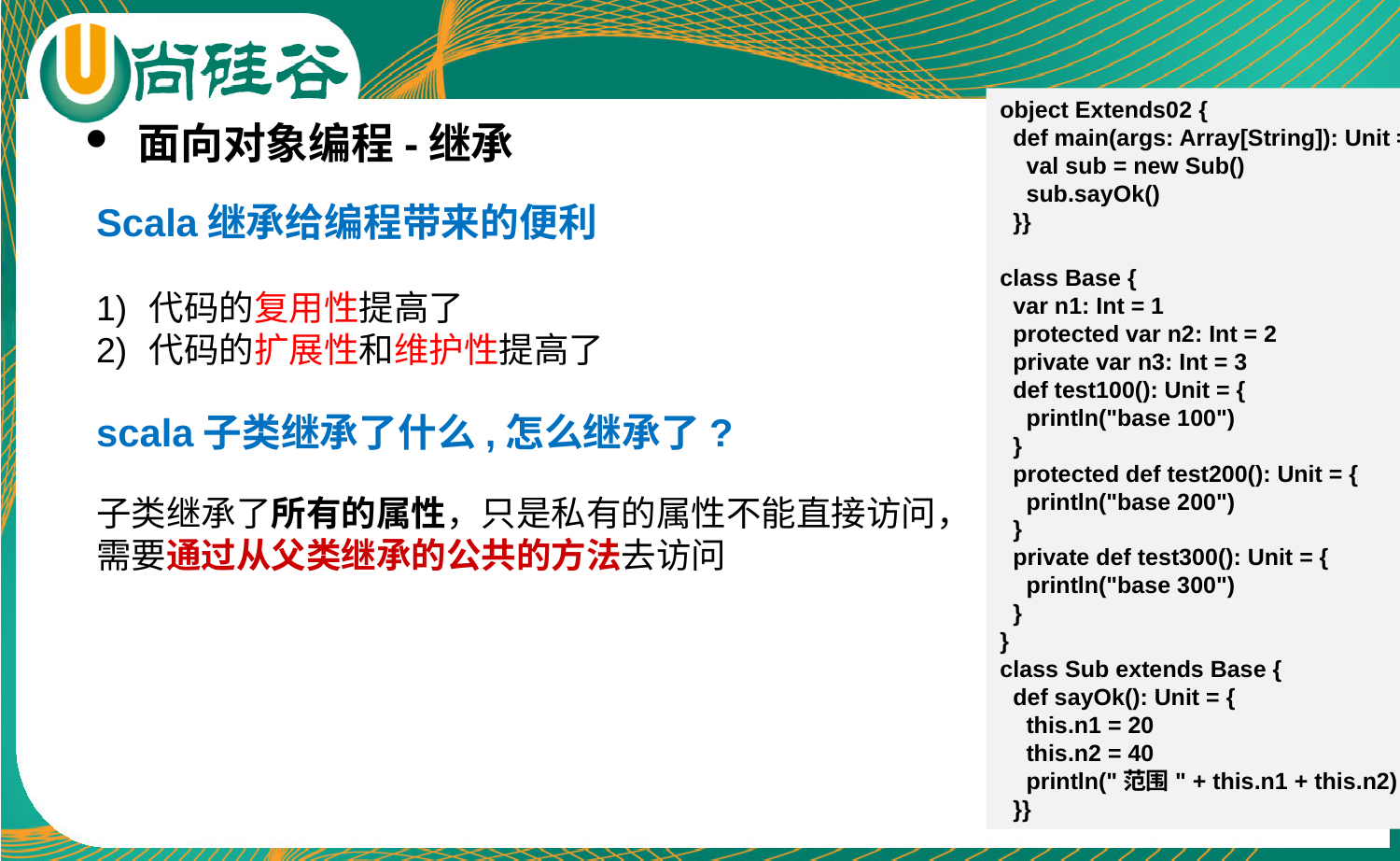

object Extends02 {
  def main(args: Array[String]): Unit = {
    val sub = new Sub()
    sub.sayOk()
  }}

class Base {
  var n1: Int = 1
  protected var n2: Int = 2
  private var n3: Int = 3
  def test100(): Unit = {
    println("base 100")
  }
  protected def test200(): Unit = {
    println("base 200")
  }
  private def test300(): Unit = {
    println("base 300")
  }
}
class Sub extends Base {
  def sayOk(): Unit = {
    this.n1 = 20
    this.n2 = 40
    println("范围" + this.n1 + this.n2)
  }}
面向对象编程-继承

Scala继承给编程带来的便利

代码的复用性提高了
代码的扩展性和维护性提高了

scala子类继承了什么,怎么继承了?

子类继承了所有的属性，只是私有的属性不能直接访问，
需要通过从父类继承的公共的方法去访问